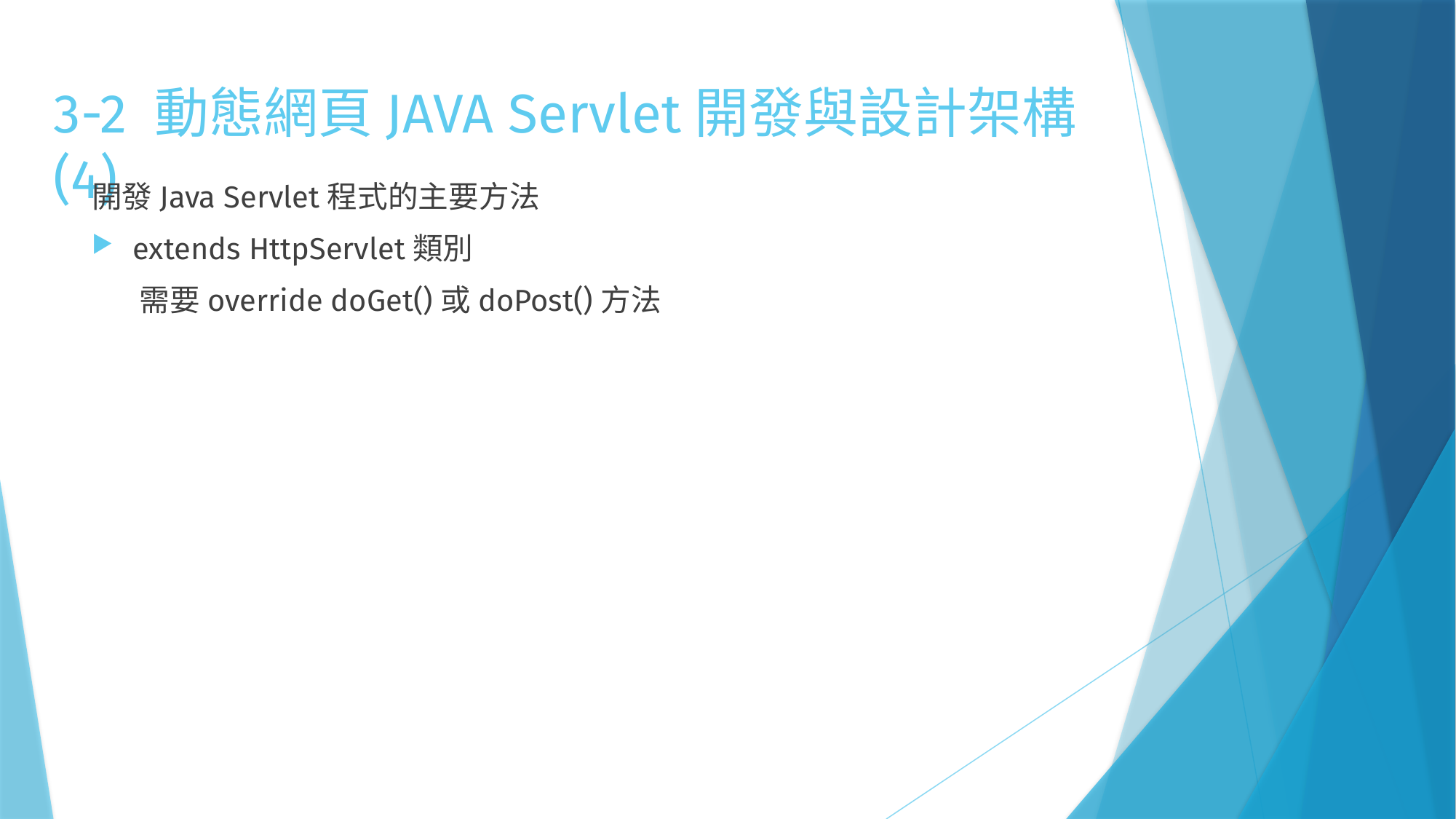

# 3-2 動態網頁JAVA Servlet開發與設計架構(4)
開發Java Servlet程式的主要方法
extends HttpServlet類別
需要override doGet()或doPost()方法